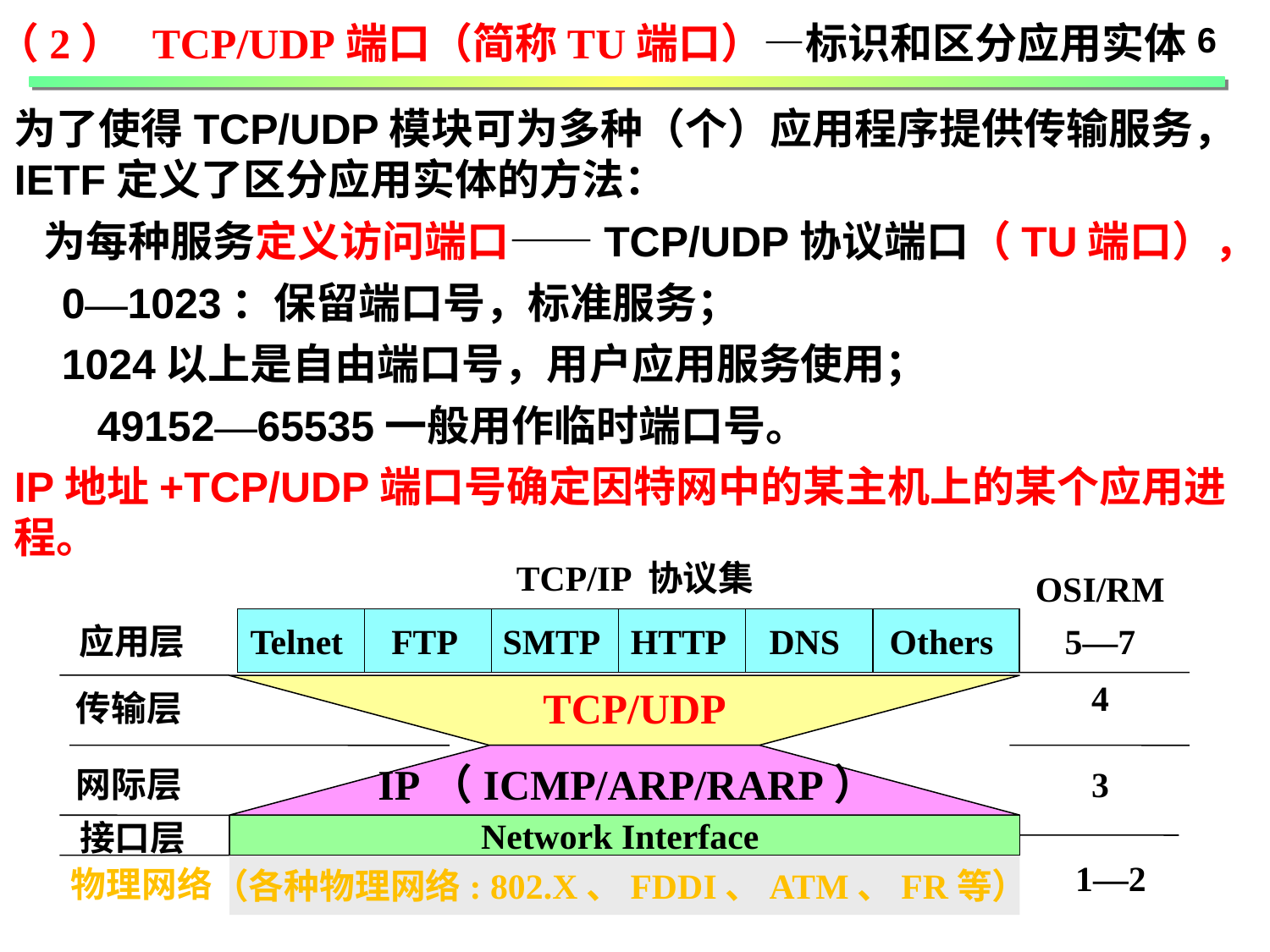

（2）  TCP/UDP端口（简称TU端口）—标识和区分应用实体
6

为了使得TCP/UDP模块可为多种（个）应用程序提供传输服务，IETF定义了区分应用实体的方法：
  为每种服务定义访问端口——TCP/UDP协议端口（TU端口），
    0—1023：保留端口号，标准服务；
    1024以上是自由端口号，用户应用服务使用；
       49152—65535一般用作临时端口号。
IP地址+TCP/UDP端口号确定因特网中的某主机上的某个应用进程。
TCP/IP 协议集
OSI/RM
应用层
Telnet
FTP
SMTP
HTTP
DNS
Others
5—7
4

传输层

TCP/UDP

IP（ICMP/ARP/RARP）
网际层
3
接口层

Network Interface

1—2
物理网络

（各种物理网络: 802.X、FDDI、ATM、FR等）